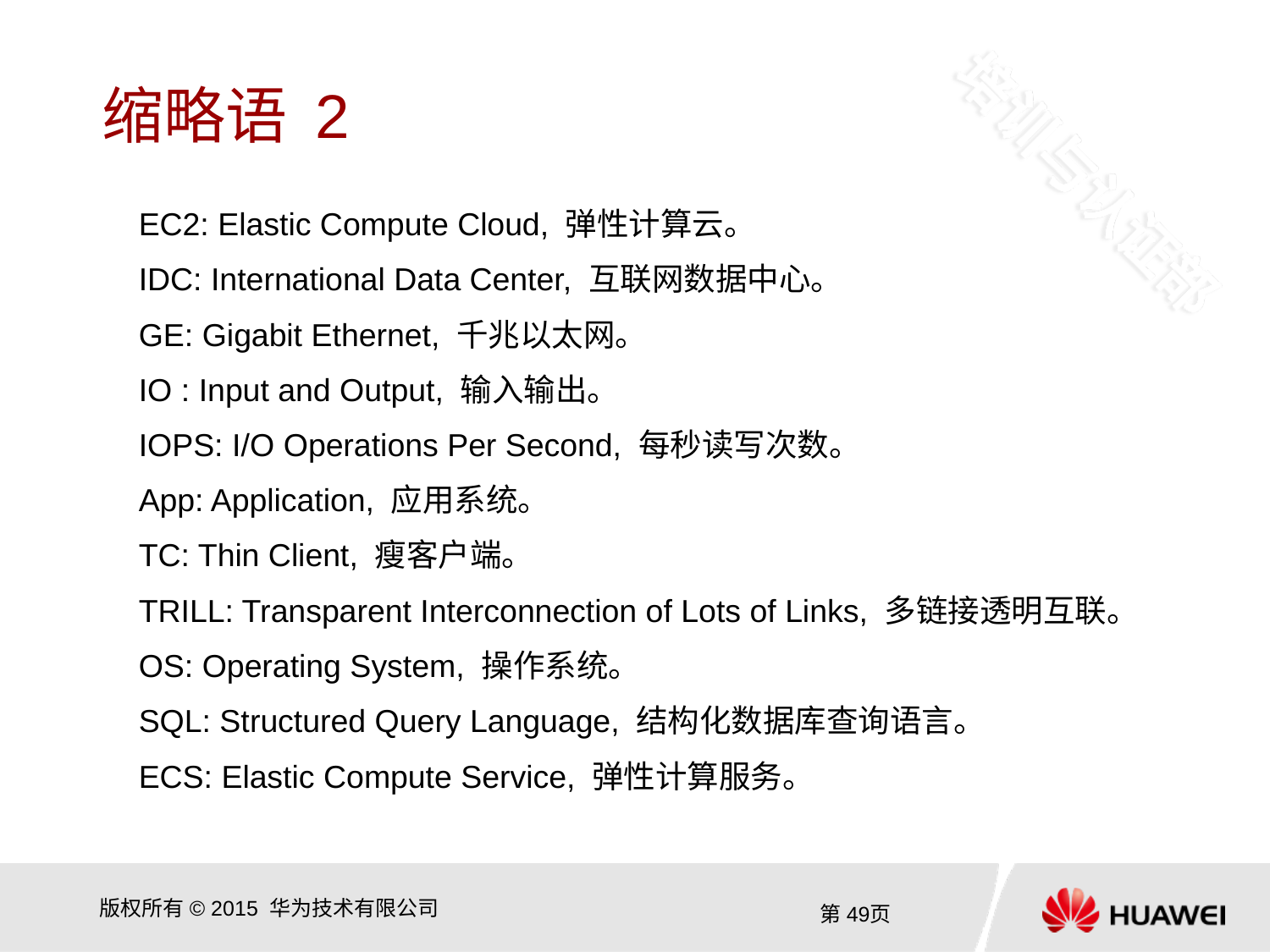

# 缩略语 2
EC2: Elastic Compute Cloud, 弹性计算云。
IDC: International Data Center, 互联网数据中心。
GE: Gigabit Ethernet, 千兆以太网。
IO : Input and Output, 输入输出。
IOPS: I/O Operations Per Second, 每秒读写次数。
App: Application, 应用系统。
TC: Thin Client, 瘦客户端。
TRILL: Transparent Interconnection of Lots of Links, 多链接透明互联。
OS: Operating System, 操作系统。
SQL: Structured Query Language, 结构化数据库查询语言。
ECS: Elastic Compute Service, 弹性计算服务。